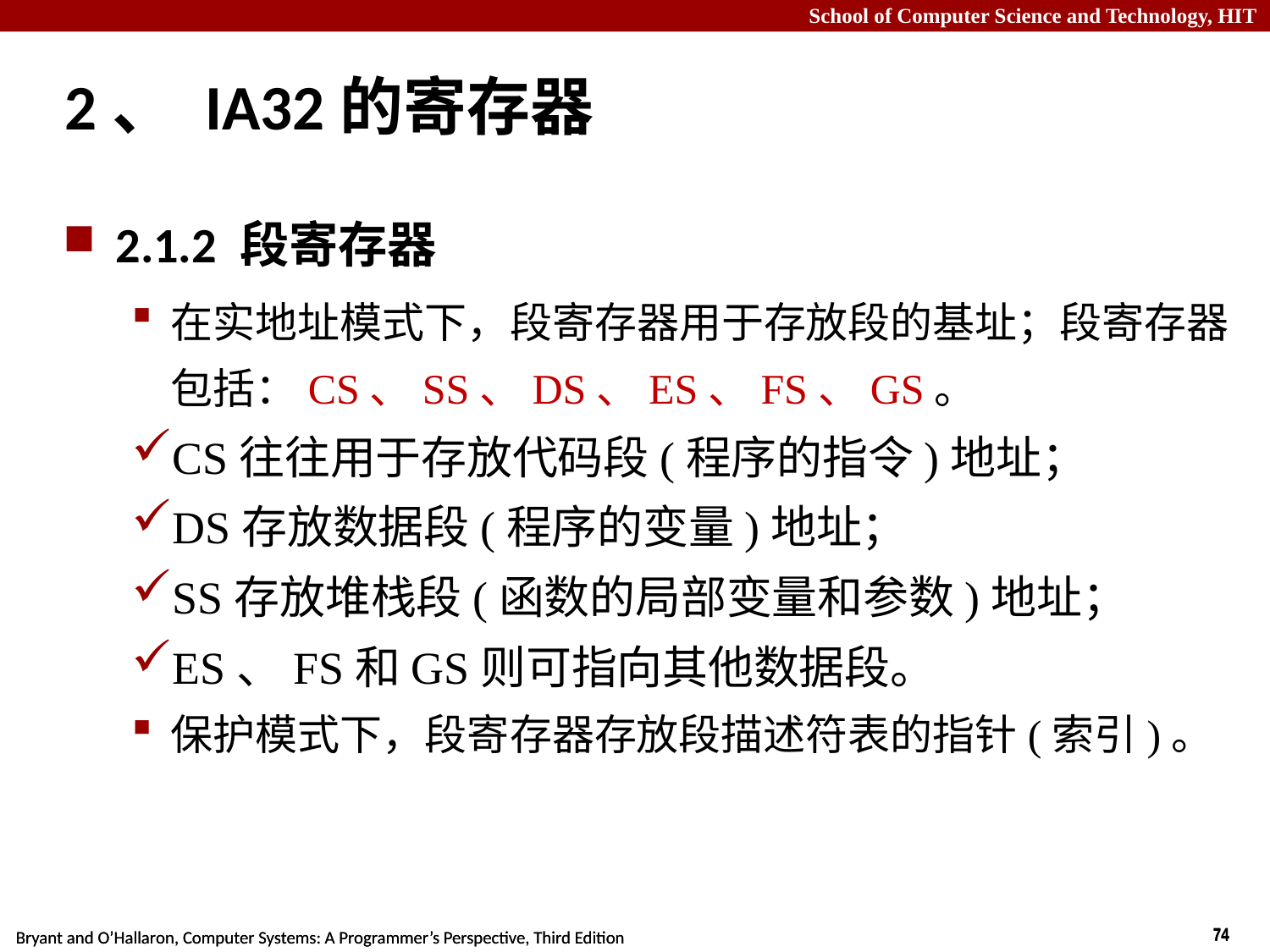

# 2、 IA32的寄存器
2.1.2 段寄存器
在实地址模式下，段寄存器用于存放段的基址；段寄存器包括：CS、SS、DS、ES、FS、GS。
CS往往用于存放代码段(程序的指令)地址；
DS存放数据段(程序的变量)地址；
SS存放堆栈段(函数的局部变量和参数)地址；
ES、FS和GS则可指向其他数据段。
保护模式下，段寄存器存放段描述符表的指针(索引)。